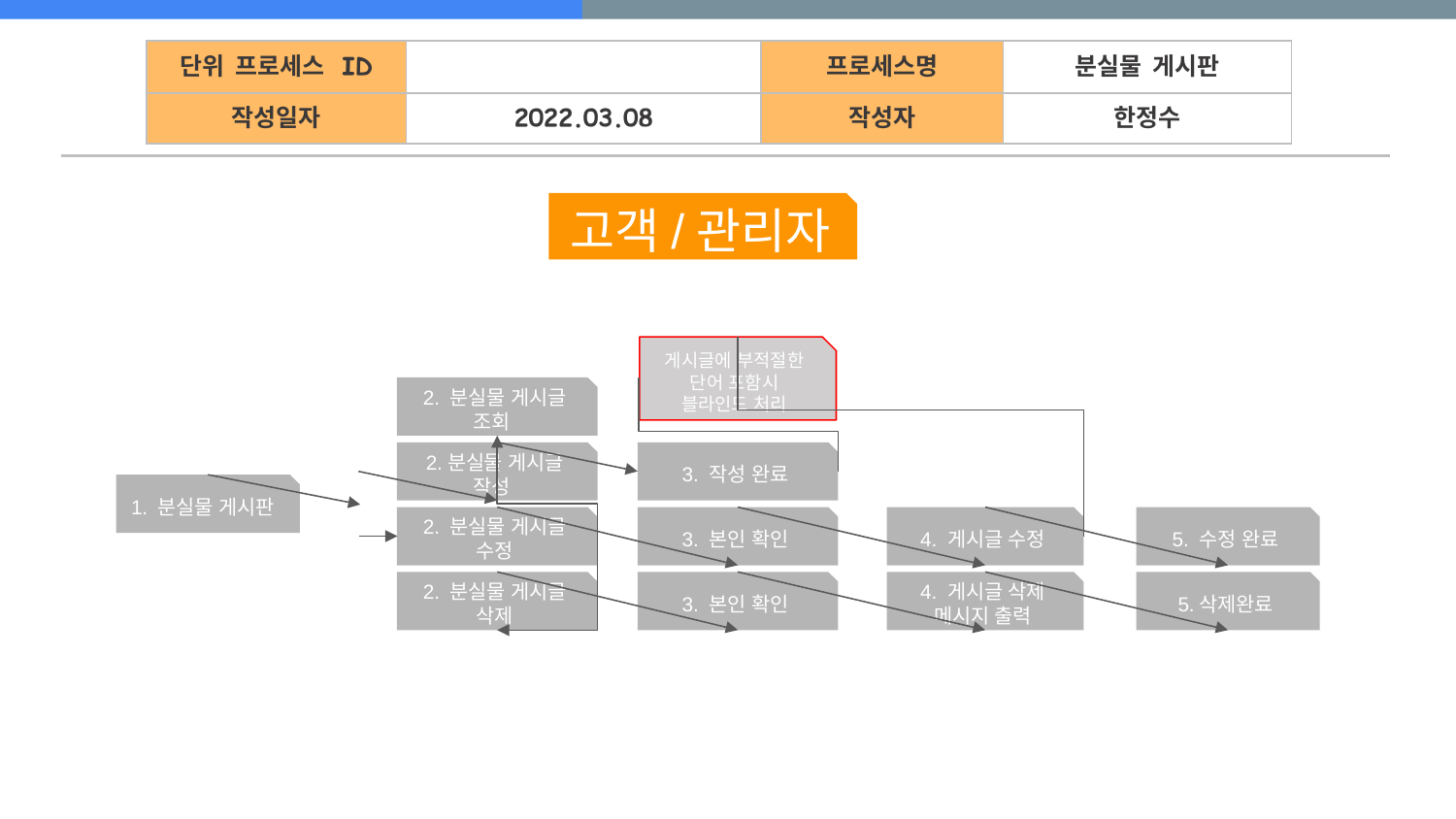

| 단위 프로세스 ID |  | 프로세스명 | 분실물 게시판 |
| --- | --- | --- | --- |
| 작성일자 | 2022.03.08 | 작성자 | 한정수 |
고객/관리자
게시글에 부적절한 단어 포함시 블라인드 처리
2. 분실물 게시글 조회
2.분실물 게시글 작성
3. 작성 완료
1. 분실물 게시판
2. 분실물 게시글 수정
3. 본인 확인
4. 게시글 수정
5. 수정 완료
3. 본인 확인
4. 게시글 삭제
메시지 출력
5.삭제완료
2. 분실물 게시글 삭제